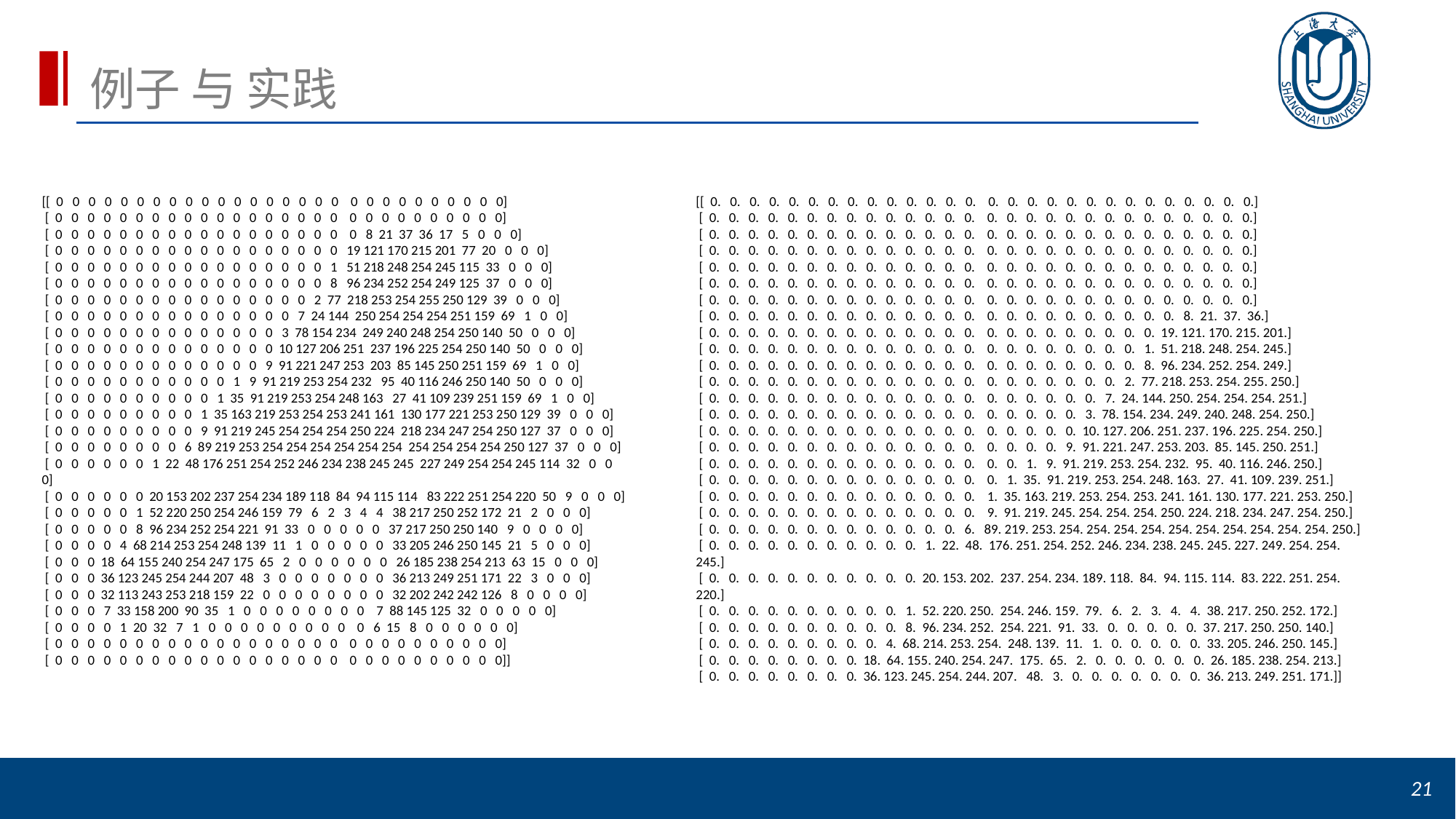

# 例子 与 实践
[[  0   0   0   0   0   0   0   0   0   0   0   0   0   0   0   0   0   0    0   0   0   0   0   0   0   0   0   0]
 [  0   0   0   0   0   0   0   0   0   0   0   0   0   0   0   0   0   0    0   0   0   0   0   0   0   0   0   0]
 [  0   0   0   0   0   0   0   0   0   0   0   0   0   0   0   0   0   0    0   8  21  37  36  17   5   0   0   0]
 [  0   0   0   0   0   0   0   0   0   0   0   0   0   0   0   0   0   0   19 121 170 215 201  77  20   0   0   0]
 [  0   0   0   0   0   0   0   0   0   0   0   0   0   0   0   0   0   1   51 218 248 254 245 115  33   0   0   0]
 [  0   0   0   0   0   0   0   0   0   0   0   0   0   0   0   0   0   8   96 234 252 254 249 125  37   0   0   0]
 [  0   0   0   0   0   0   0   0   0   0   0   0   0   0   0   0   2  77  218 253 254 255 250 129  39   0   0   0]
 [  0   0   0   0   0   0   0   0   0   0   0   0   0   0   0   7  24 144  250 254 254 254 251 159  69   1   0   0]
 [  0   0   0   0   0   0   0   0   0   0   0   0   0   0   3  78 154 234  249 240 248 254 250 140  50   0   0   0]
 [  0   0   0   0   0   0   0   0   0   0   0   0   0   0  10 127 206 251  237 196 225 254 250 140  50   0   0   0]
 [  0   0   0   0   0   0   0   0   0   0   0   0   0   9  91 221 247 253  203  85 145 250 251 159  69   1   0   0]
 [  0   0   0   0   0   0   0   0   0   0   0   1   9  91 219 253 254 232   95  40 116 246 250 140  50   0   0   0]
 [  0   0   0   0   0   0   0   0   0   0   1  35  91 219 253 254 248 163   27  41 109 239 251 159  69   1   0   0]
 [  0   0   0   0   0   0   0   0   0   1  35 163 219 253 254 253 241 161  130 177 221 253 250 129  39   0   0   0]
 [  0   0   0   0   0   0   0   0   0   9  91 219 245 254 254 254 250 224  218 234 247 254 250 127  37   0   0   0]
 [  0   0   0   0   0   0   0   0   6  89 219 253 254 254 254 254 254 254  254 254 254 254 250 127  37   0   0   0]
 [  0   0   0   0   0   0   1  22  48 176 251 254 252 246 234 238 245 245  227 249 254 254 245 114  32   0   0   0]
 [  0   0   0   0   0   0  20 153 202 237 254 234 189 118  84  94 115 114   83 222 251 254 220  50   9   0   0   0]
 [  0   0   0   0   0   1  52 220 250 254 246 159  79   6   2   3   4   4   38 217 250 252 172  21   2   0   0   0]
 [  0   0   0   0   0   8  96 234 252 254 221  91  33   0   0   0   0   0   37 217 250 250 140   9   0   0   0   0]
 [  0   0   0   0   4  68 214 253 254 248 139  11   1   0   0   0   0   0   33 205 246 250 145  21   5   0   0   0]
 [  0   0   0  18  64 155 240 254 247 175  65   2   0   0   0   0   0   0   26 185 238 254 213  63  15   0   0   0]
 [  0   0   0  36 123 245 254 244 207  48   3   0   0   0   0   0   0   0   36 213 249 251 171  22   3   0   0   0]
 [  0   0   0  32 113 243 253 218 159  22   0   0   0   0   0   0   0   0   32 202 242 242 126   8   0   0   0   0]
 [  0   0   0   7  33 158 200  90  35   1   0   0   0   0   0   0   0   0    7  88 145 125  32   0   0   0   0   0]
 [  0   0   0   0   1  20  32   7   1   0   0   0   0   0   0   0   0   0    0   6  15   8   0   0   0   0   0   0]
 [  0   0   0   0   0   0   0   0   0   0   0   0   0   0   0   0   0   0    0   0   0   0   0   0   0   0   0   0]
 [  0   0   0   0   0   0   0   0   0   0   0   0   0   0   0   0   0   0    0   0   0   0   0   0   0   0   0   0]]
[[  0.   0.   0.   0.   0.   0.   0.   0.   0.   0.   0.   0.   0.   0.    0.   0.   0.   0.   0.   0.   0.   0.   0.   0.   0.   0.   0.   0.]
 [  0.   0.   0.   0.   0.   0.   0.   0.   0.   0.   0.   0.   0.   0.    0.   0.   0.   0.   0.   0.   0.   0.   0.   0.   0.   0.   0.   0.]
 [  0.   0.   0.   0.   0.   0.   0.   0.   0.   0.   0.   0.   0.   0.    0.   0.   0.   0.   0.   0.   0.   0.   0.   0.   0.   0.   0.   0.]
 [  0.   0.   0.   0.   0.   0.   0.   0.   0.   0.   0.   0.   0.   0.    0.   0.   0.   0.   0.   0.   0.   0.   0.   0.   0.   0.   0.   0.]
 [  0.   0.   0.   0.   0.   0.   0.   0.   0.   0.   0.   0.   0.   0.    0.   0.   0.   0.   0.   0.   0.   0.   0.   0.   0.   0.   0.   0.]
 [  0.   0.   0.   0.   0.   0.   0.   0.   0.   0.   0.   0.   0.   0.    0.   0.   0.   0.   0.   0.   0.   0.   0.   0.   0.   0.   0.   0.]
 [  0.   0.   0.   0.   0.   0.   0.   0.   0.   0.   0.   0.   0.   0.    0.   0.   0.   0.   0.   0.   0.   0.   0.   0.   0.   0.   0.   0.]
 [  0.   0.   0.   0.   0.   0.   0.   0.   0.   0.   0.   0.   0.   0.    0.   0.   0.   0.   0.   0.   0.   0.   0.   0.   8.  21.  37.  36.]
 [  0.   0.   0.   0.   0.   0.   0.   0.   0.   0.   0.   0.   0.   0.    0.   0.   0.   0.   0.   0.   0.   0.   0.  19. 121. 170. 215. 201.]
 [  0.   0.   0.   0.   0.   0.   0.   0.   0.   0.   0.   0.   0.   0.    0.   0.   0.   0.   0.   0.   0.   0.   1.  51. 218. 248. 254. 245.]
 [  0.   0.   0.   0.   0.   0.   0.   0.   0.   0.   0.   0.   0.   0.    0.   0.   0.   0.   0.   0.   0.   0.   8.  96. 234. 252. 254. 249.]
 [  0.   0.   0.   0.   0.   0.   0.   0.   0.   0.   0.   0.   0.   0.    0.   0.   0.   0.   0.   0.   0.   2.  77. 218. 253. 254. 255. 250.]
 [  0.   0.   0.   0.   0.   0.   0.   0.   0.   0.   0.   0.   0.   0.    0.   0.   0.   0.   0.   0.   7.  24. 144. 250. 254. 254. 254. 251.]
 [  0.   0.   0.   0.   0.   0.   0.   0.   0.   0.   0.   0.   0.   0.    0.   0.   0.   0.   0.   3.  78. 154. 234. 249. 240. 248. 254. 250.]
 [  0.   0.   0.   0.   0.   0.   0.   0.   0.   0.   0.   0.   0.   0.    0.   0.   0.   0.   0.  10. 127. 206. 251. 237. 196. 225. 254. 250.]
 [  0.   0.   0.   0.   0.   0.   0.   0.   0.   0.   0.   0.   0.   0.    0.   0.   0.   0.   9.  91. 221. 247. 253. 203.  85. 145. 250. 251.]
 [  0.   0.   0.   0.   0.   0.   0.   0.   0.   0.   0.   0.   0.   0.    0.   0.   1.   9.  91. 219. 253. 254. 232.  95.  40. 116. 246. 250.]
 [  0.   0.   0.   0.   0.   0.   0.   0.   0.   0.   0.   0.   0.   0.    0.   1.  35.  91. 219. 253. 254. 248. 163.  27.  41. 109. 239. 251.]
 [  0.   0.   0.   0.   0.   0.   0.   0.   0.   0.   0.   0.   0.   0.    1.  35. 163. 219. 253. 254. 253. 241. 161. 130. 177. 221. 253. 250.]
 [  0.   0.   0.   0.   0.   0.   0.   0.   0.   0.   0.   0.   0.   0.    9.  91. 219. 245. 254. 254. 254. 250. 224. 218. 234. 247. 254. 250.]
 [  0.   0.   0.   0.   0.   0.   0.   0.   0.   0.   0.   0.   0.   6.   89. 219. 253. 254. 254. 254. 254. 254. 254. 254. 254. 254. 254. 250.]
 [  0.   0.   0.   0.   0.   0.   0.   0.   0.   0.   0.   1.  22.  48.  176. 251. 254. 252. 246. 234. 238. 245. 245. 227. 249. 254. 254. 245.]
 [  0.   0.   0.   0.   0.   0.   0.   0.   0.   0.   0.  20. 153. 202.  237. 254. 234. 189. 118.  84.  94. 115. 114.  83. 222. 251. 254. 220.]
 [  0.   0.   0.   0.   0.   0.   0.   0.   0.   0.   1.  52. 220. 250.  254. 246. 159.  79.   6.   2.   3.   4.   4.  38. 217. 250. 252. 172.]
 [  0.   0.   0.   0.   0.   0.   0.   0.   0.   0.   8.  96. 234. 252.  254. 221.  91.  33.   0.   0.   0.   0.   0.  37. 217. 250. 250. 140.]
 [  0.   0.   0.   0.   0.   0.   0.   0.   0.   4.  68. 214. 253. 254.  248. 139.  11.   1.   0.   0.   0.   0.   0.  33. 205. 246. 250. 145.]
 [  0.   0.   0.   0.   0.   0.   0.   0.  18.  64. 155. 240. 254. 247.  175.  65.   2.   0.   0.   0.   0.   0.   0.  26. 185. 238. 254. 213.]
 [  0.   0.   0.   0.   0.   0.   0.   0.  36. 123. 245. 254. 244. 207.   48.   3.   0.   0.   0.   0.   0.   0.   0.  36. 213. 249. 251. 171.]]
21